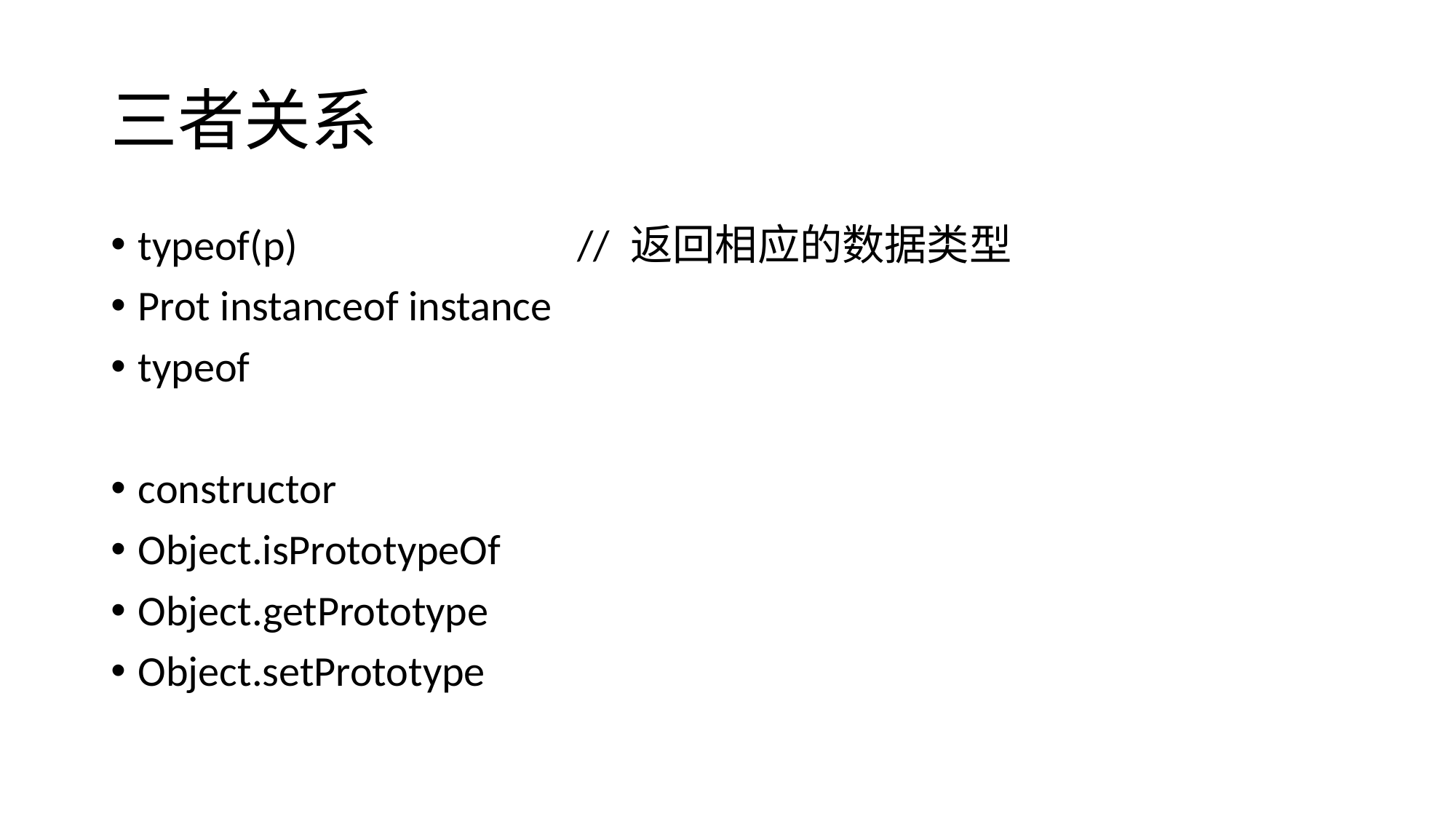

# 三者关系
typeof(p)                             // 返回相应的数据类型
Prot instanceof instance
typeof

constructor
Object.isPrototypeOf
Object.getPrototype
Object.setPrototype